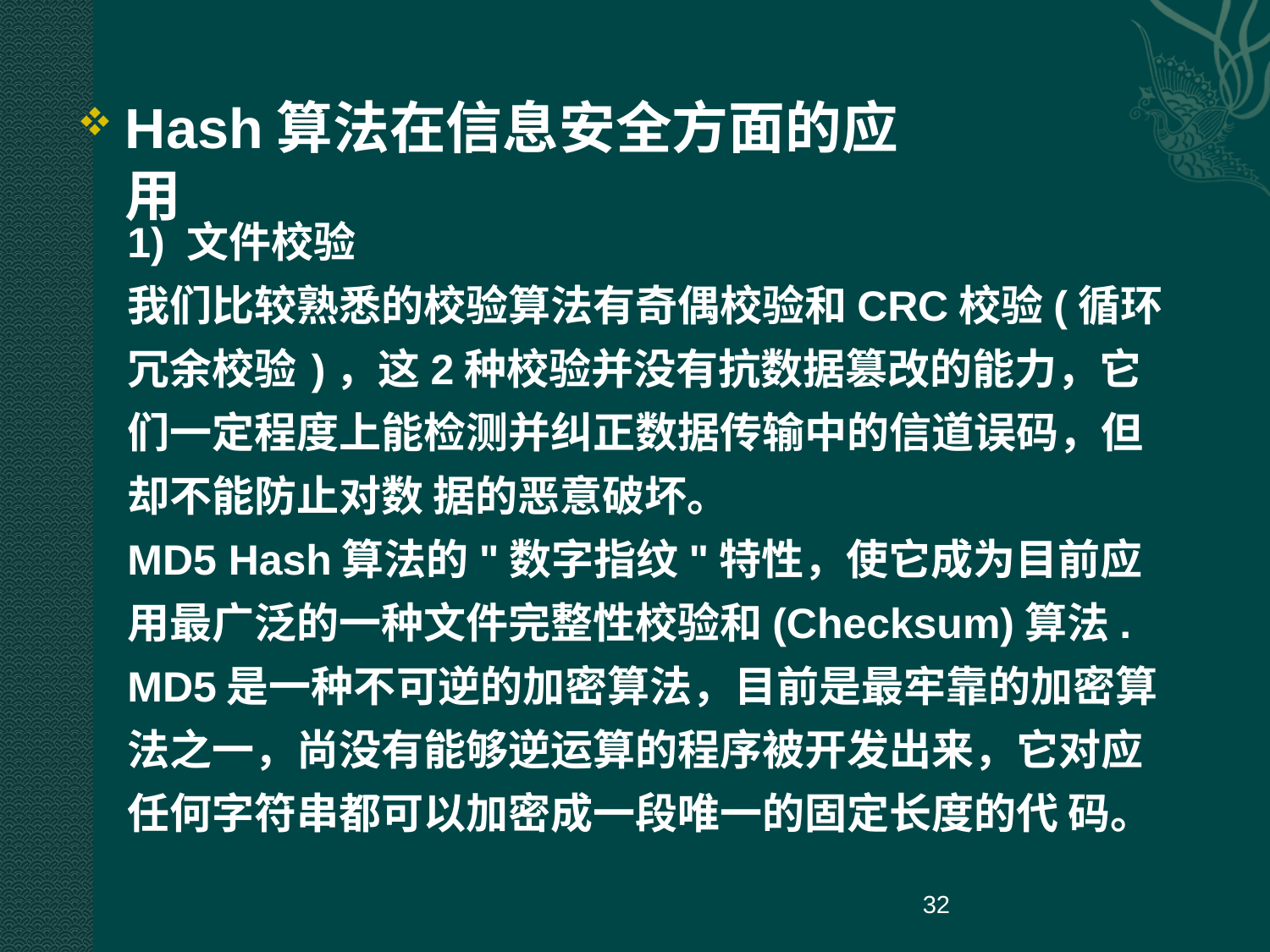

Hash算法在信息安全方面的应用
1) 文件校验 
我们比较熟悉的校验算法有奇偶校验和CRC校验(循环冗余校验 )，这2种校验并没有抗数据篡改的能力，它们一定程度上能检测并纠正数据传输中的信道误码，但却不能防止对数 据的恶意破坏。 
MD5 Hash算法的"数字指纹"特性，使它成为目前应用最广泛的一种文件完整性校验和(Checksum)算法.
MD5是一种不可逆的加密算法，目前是最牢靠的加密算法之一，尚没有能够逆运算的程序被开发出来，它对应任何字符串都可以加密成一段唯一的固定长度的代 码。
32